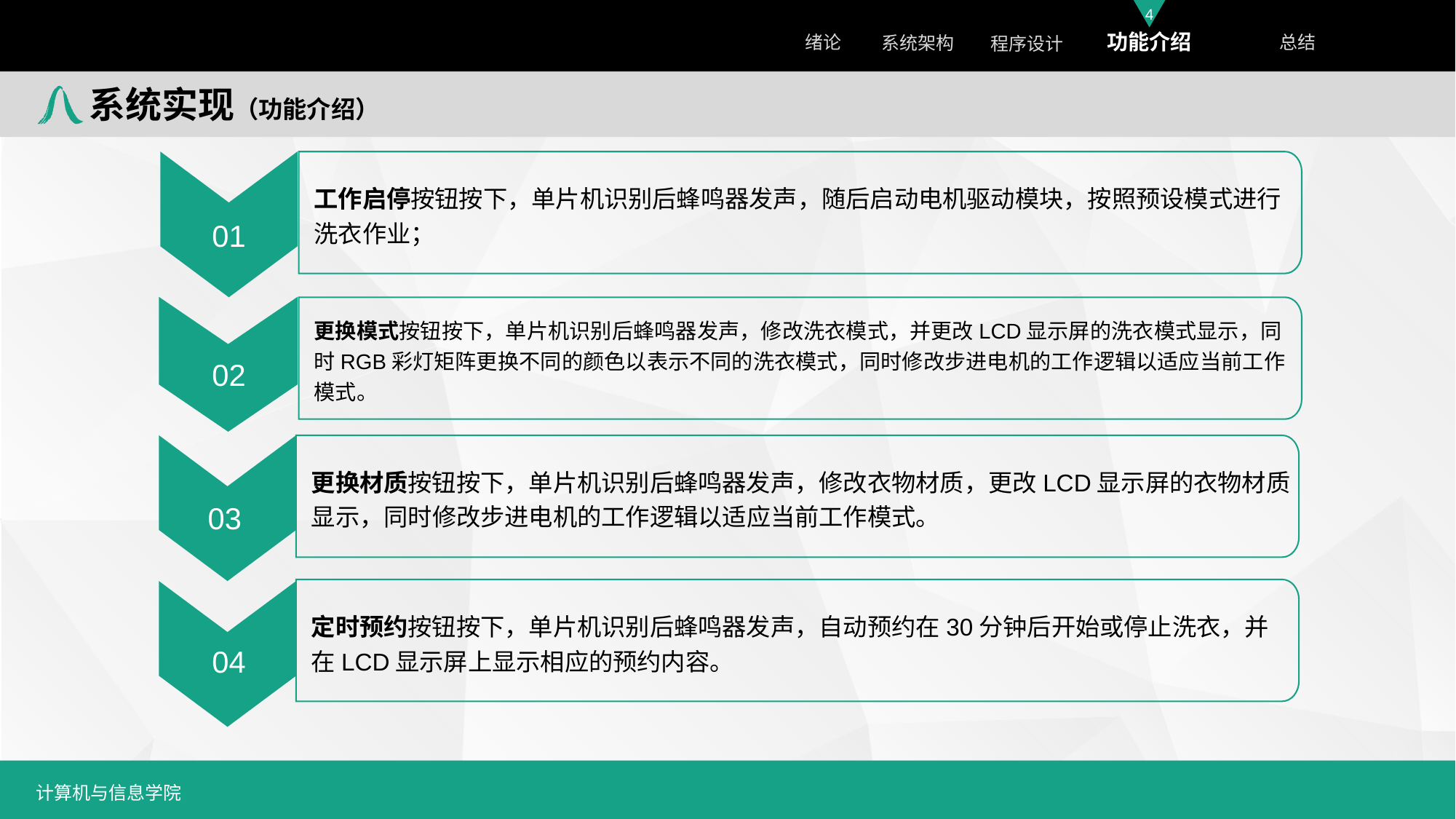

系统实现（功能介绍）

工作启停按钮按下，单片机识别后蜂鸣器发声，随后启动电机驱动模块，按照预设模式进行洗衣作业；
01

更换模式按钮按下，单片机识别后蜂鸣器发声，修改洗衣模式，并更改LCD显示屏的洗衣模式显示，同时RGB彩灯矩阵更换不同的颜色以表示不同的洗衣模式，同时修改步进电机的工作逻辑以适应当前工作模式。
02

更换材质按钮按下，单片机识别后蜂鸣器发声，修改衣物材质，更改LCD显示屏的衣物材质显示，同时修改步进电机的工作逻辑以适应当前工作模式。
03
定时预约按钮按下，单片机识别后蜂鸣器发声，自动预约在30分钟后开始或停止洗衣，并在LCD显示屏上显示相应的预约内容。

04